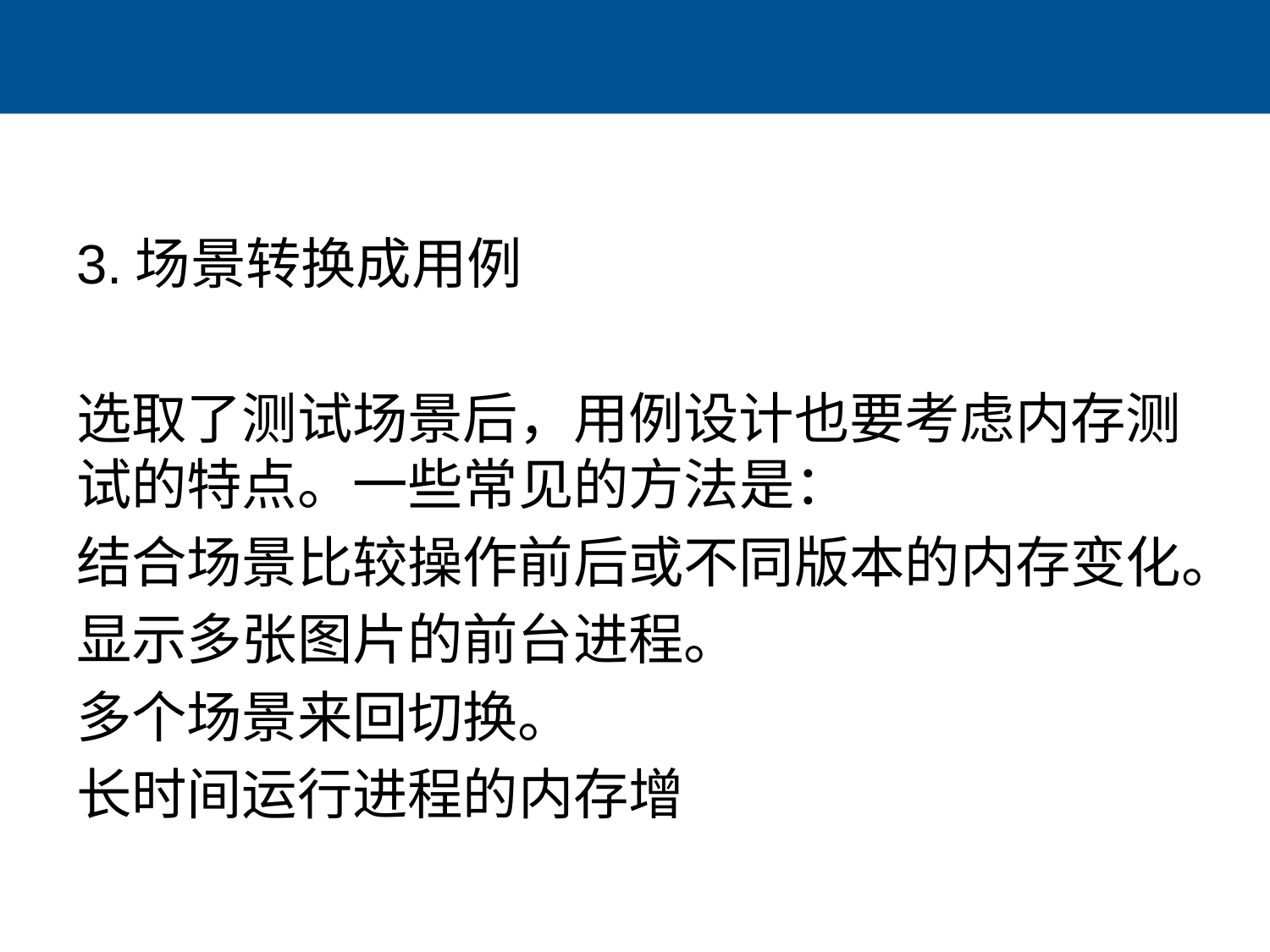

#
3.场景转换成用例

选取了测试场景后，用例设计也要考虑内存测试的特点。一些常见的方法是：
结合场景比较操作前后或不同版本的内存变化。
显示多张图片的前台进程。
多个场景来回切换。
长时间运行进程的内存增